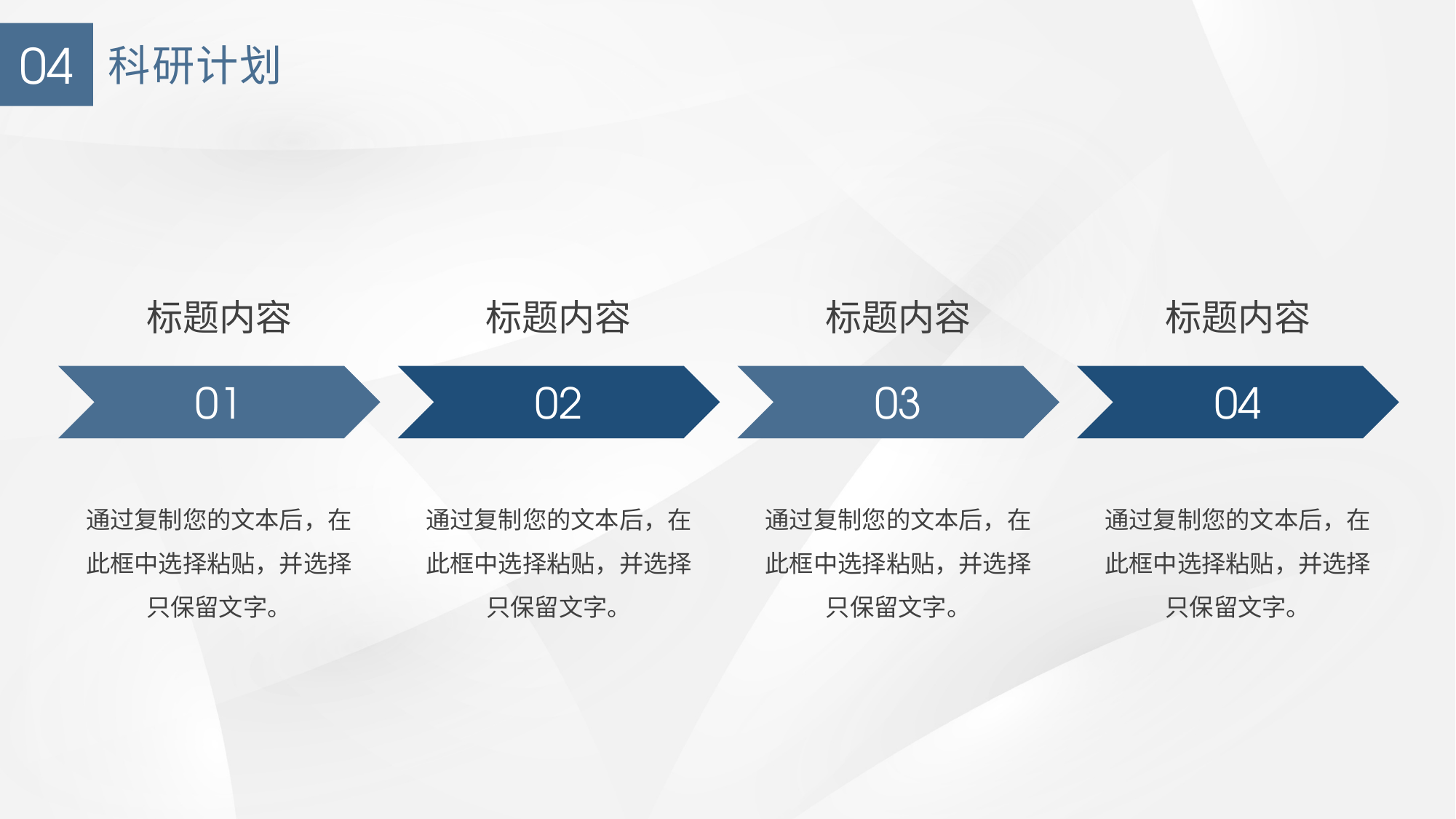

04
科研计划
标题内容
01
通过复制您的文本后，在此框中选择粘贴，并选择只保留文字。
标题内容
02
通过复制您的文本后，在此框中选择粘贴，并选择只保留文字。
标题内容
03
通过复制您的文本后，在此框中选择粘贴，并选择只保留文字。
标题内容
04
通过复制您的文本后，在此框中选择粘贴，并选择只保留文字。